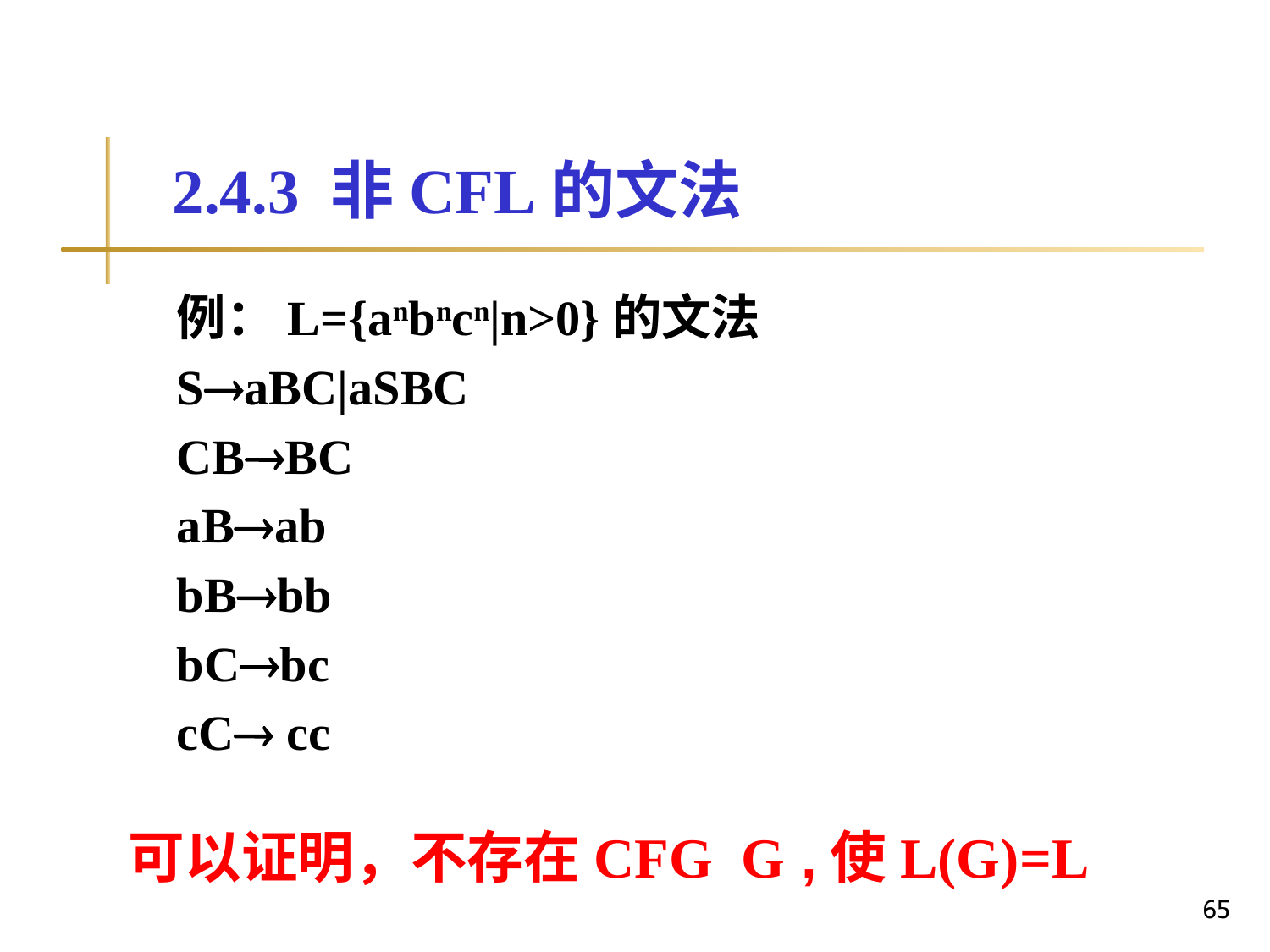

# 2.4.3 非CFL的文法
例：L={anbncn|n>0}的文法
S→aBC|aSBC
CB→BC
aB→ab
bB→bb
bC→bc
cC→ cc
可以证明，不存在CFG  G ,使L(G)=L
65